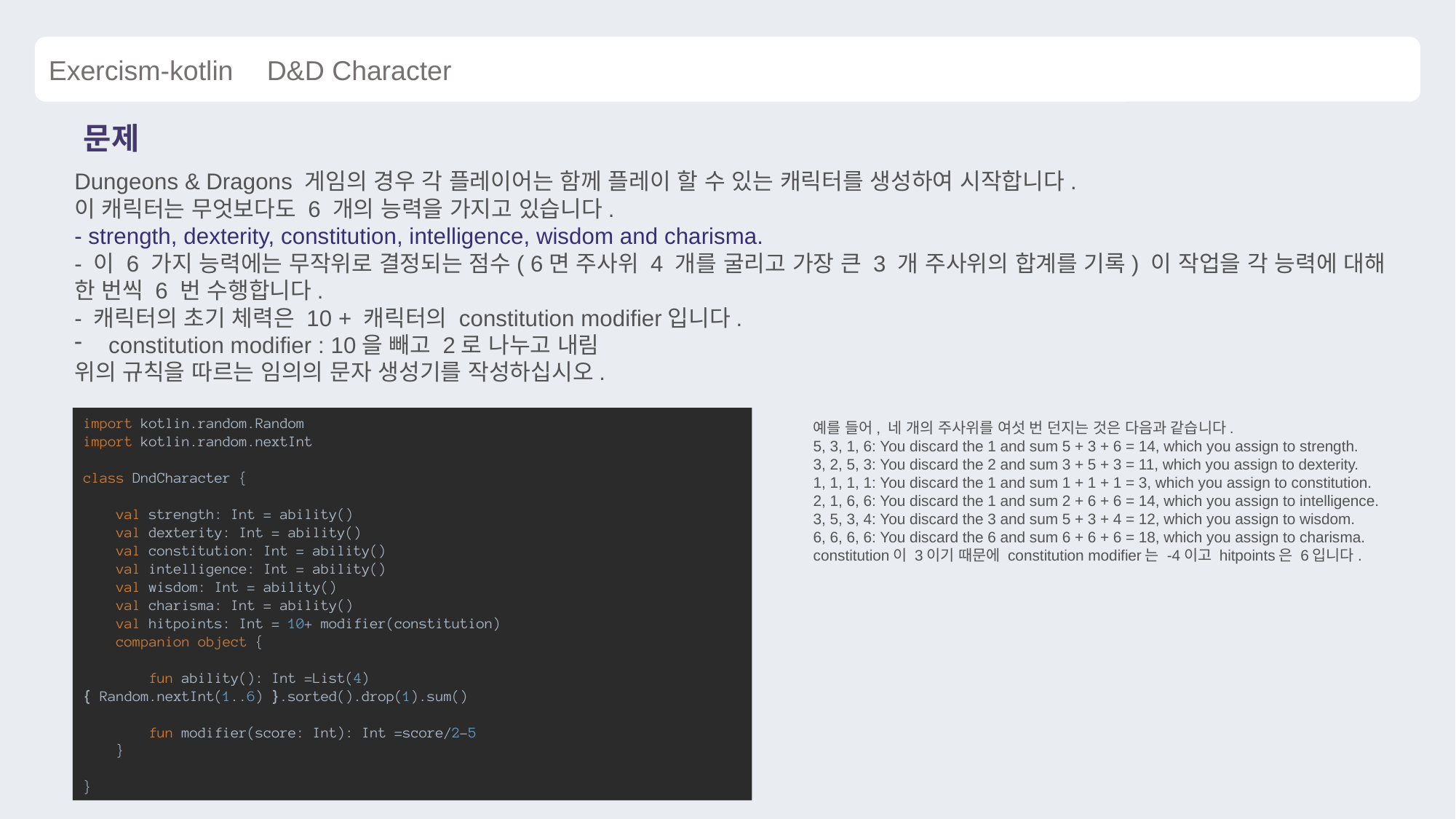

Exercism-kotlin	D&D Character

문제
Dungeons & Dragons 게임의 경우 각 플레이어는 함께 플레이 할 수 있는 캐릭터를 생성하여 시작합니다.
이 캐릭터는 무엇보다도 6 개의 능력을 가지고 있습니다.
- strength, dexterity, constitution, intelligence, wisdom and charisma.
- 이 6 가지 능력에는 무작위로 결정되는 점수( 6면 주사위 4 개를 굴리고 가장 큰 3 개 주사위의 합계를 기록) 이 작업을 각 능력에 대해 한 번씩 6 번 수행합니다.
- 캐릭터의 초기 체력은 10 + 캐릭터의 constitution modifier입니다.
constitution modifier : 10을 빼고 2로 나누고 내림
위의 규칙을 따르는 임의의 문자 생성기를 작성하십시오.

예를 들어, 네 개의 주사위를 여섯 번 던지는 것은 다음과 같습니다.
5, 3, 1, 6: You discard the 1 and sum 5 + 3 + 6 = 14, which you assign to strength.
3, 2, 5, 3: You discard the 2 and sum 3 + 5 + 3 = 11, which you assign to dexterity.
1, 1, 1, 1: You discard the 1 and sum 1 + 1 + 1 = 3, which you assign to constitution.
2, 1, 6, 6: You discard the 1 and sum 2 + 6 + 6 = 14, which you assign to intelligence.
3, 5, 3, 4: You discard the 3 and sum 5 + 3 + 4 = 12, which you assign to wisdom.
6, 6, 6, 6: You discard the 6 and sum 6 + 6 + 6 = 18, which you assign to charisma.
constitution이 3이기 때문에 constitution modifier는 -4이고 hitpoints은 6입니다.
import kotlin.random.Random
import kotlin.random.nextInt
class DndCharacter {
    val strength: Int = ability()
    val dexterity: Int = ability()
    val constitution: Int = ability()
    val intelligence: Int = ability()
    val wisdom: Int = ability()
    val charisma: Int = ability()
    val hitpoints: Int = 10+ modifier(constitution)
    companion object {
        fun ability(): Int =List(4) { Random.nextInt(1..6) }.sorted().drop(1).sum()
        fun modifier(score: Int): Int =score/2-5
    }
}